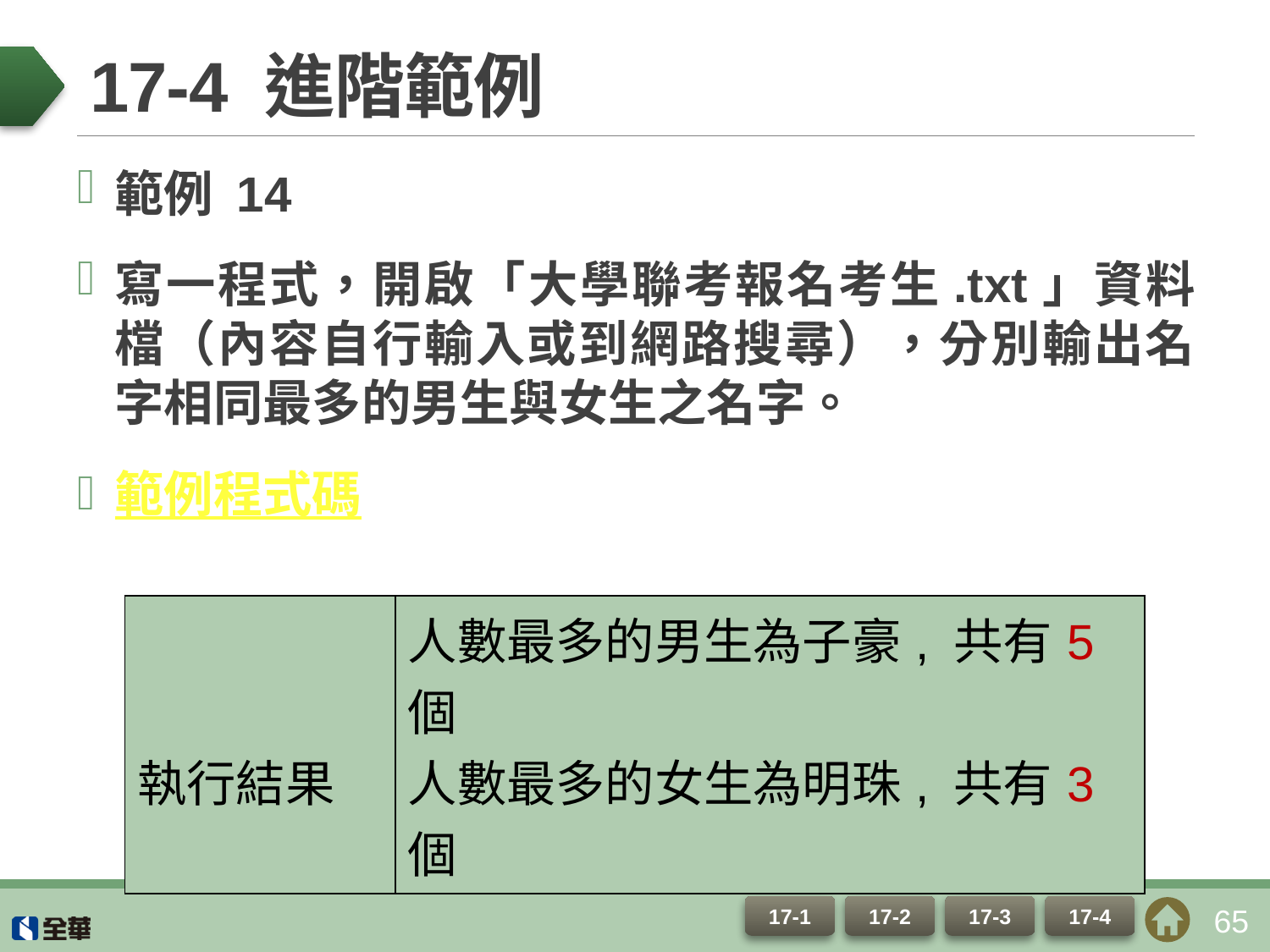

# 17-4 進階範例
範例 14
寫一程式，開啟「大學聯考報名考生.txt」資料檔（內容自行輸入或到網路搜尋），分別輸出名字相同最多的男生與女生之名字。
範例程式碼

| 執行結果 | 人數最多的男生為子豪, 共有5個 人數最多的女生為明珠, 共有3個 |
| --- | --- |
65